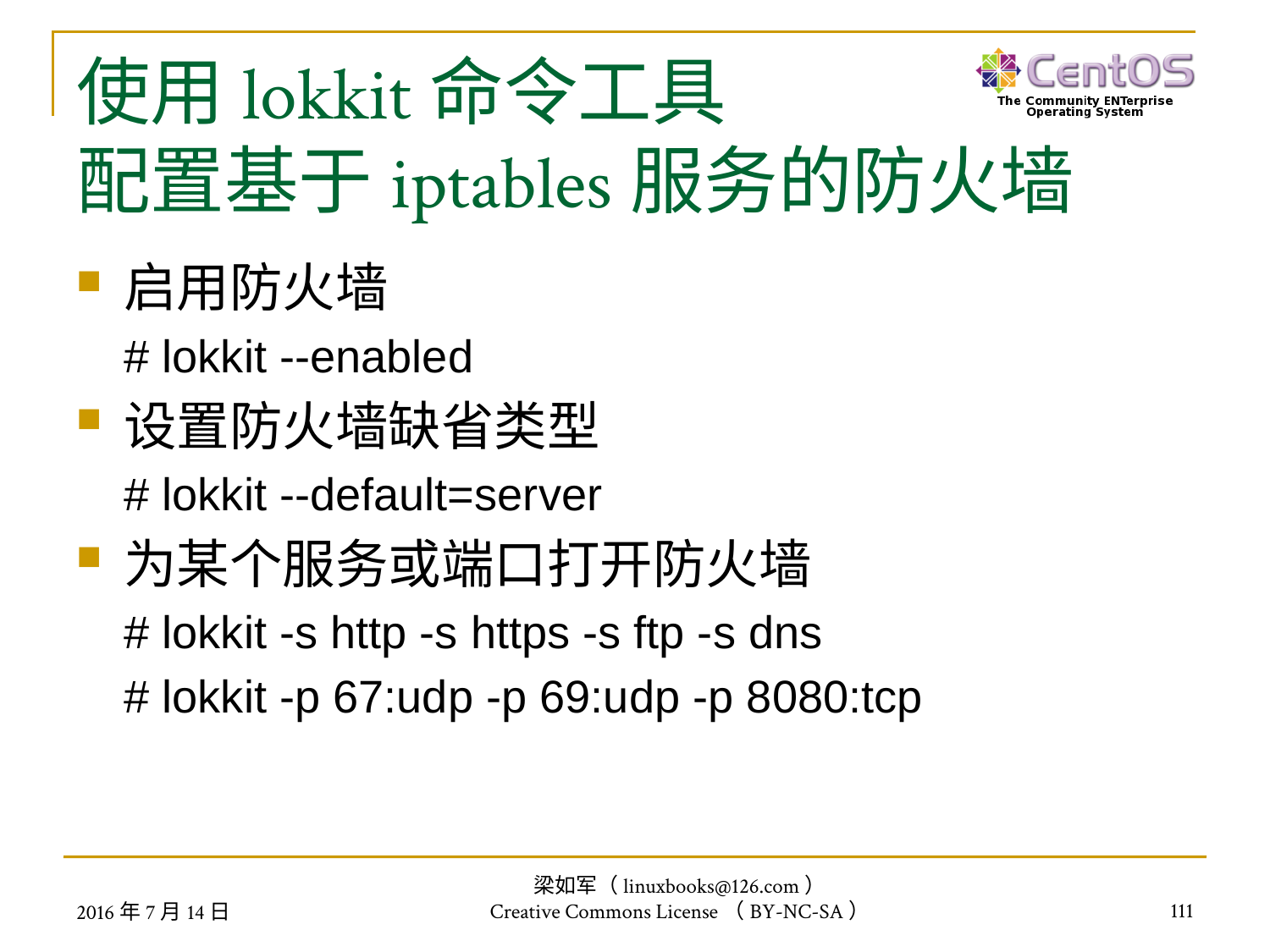

# 使用lokkit命令工具 配置基于iptables服务的防火墙
启用防火墙
# lokkit --enabled
设置防火墙缺省类型
# lokkit --default=server
为某个服务或端口打开防火墙
# lokkit -s http -s https -s ftp -s dns
# lokkit -p 67:udp -p 69:udp -p 8080:tcp

梁如军（linuxbooks@126.com）
Creative Commons License（BY-NC-SA）
2016年7月14日
111